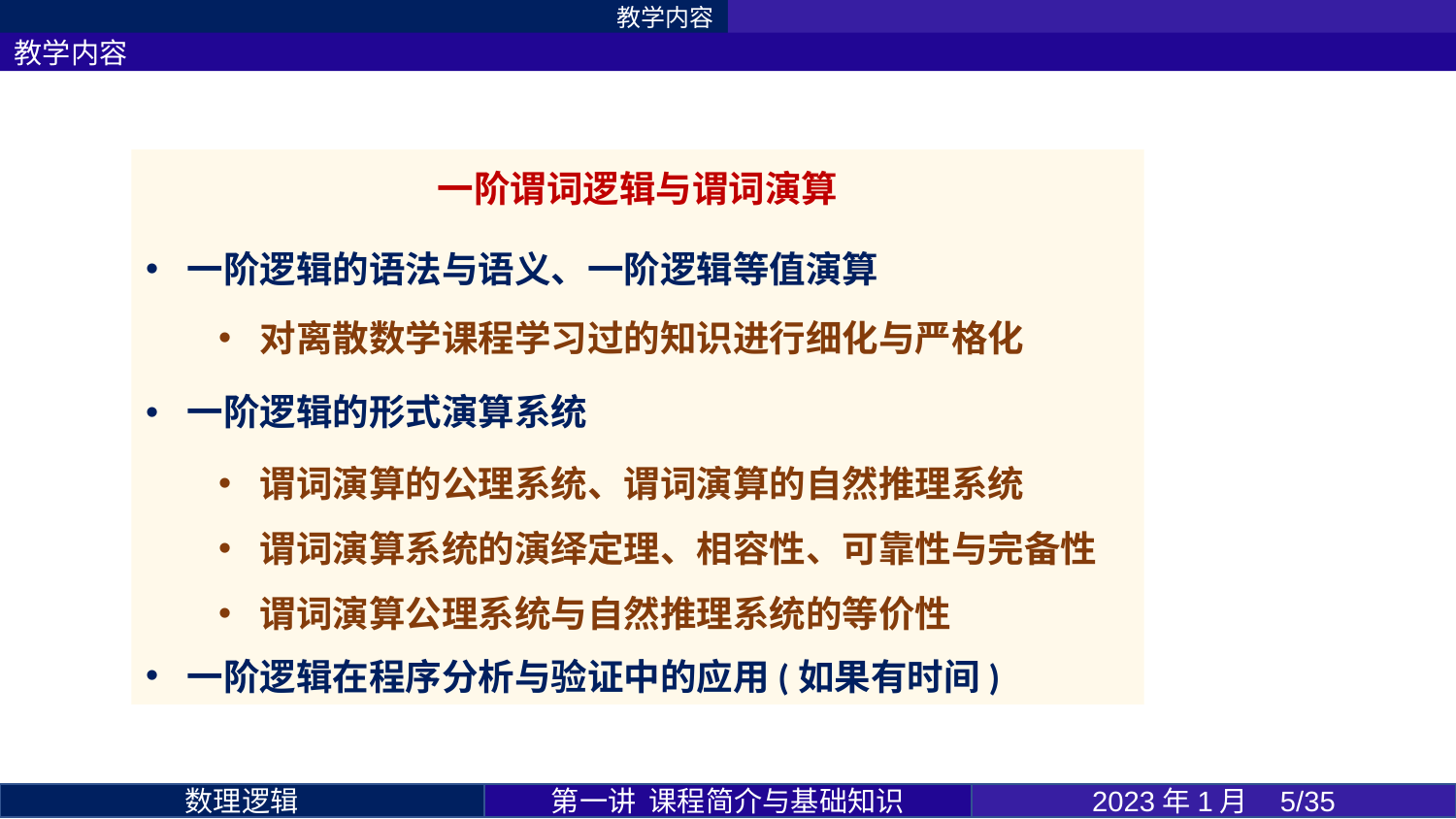

教学内容
教学内容
一阶谓词逻辑与谓词演算
一阶逻辑的语法与语义、一阶逻辑等值演算
对离散数学课程学习过的知识进行细化与严格化
一阶逻辑的形式演算系统
谓词演算的公理系统、谓词演算的自然推理系统
谓词演算系统的演绎定理、相容性、可靠性与完备性
谓词演算公理系统与自然推理系统的等价性
一阶逻辑在程序分析与验证中的应用(如果有时间)
第一讲  课程简介与基础知识
2023年1月    5/35
数理逻辑